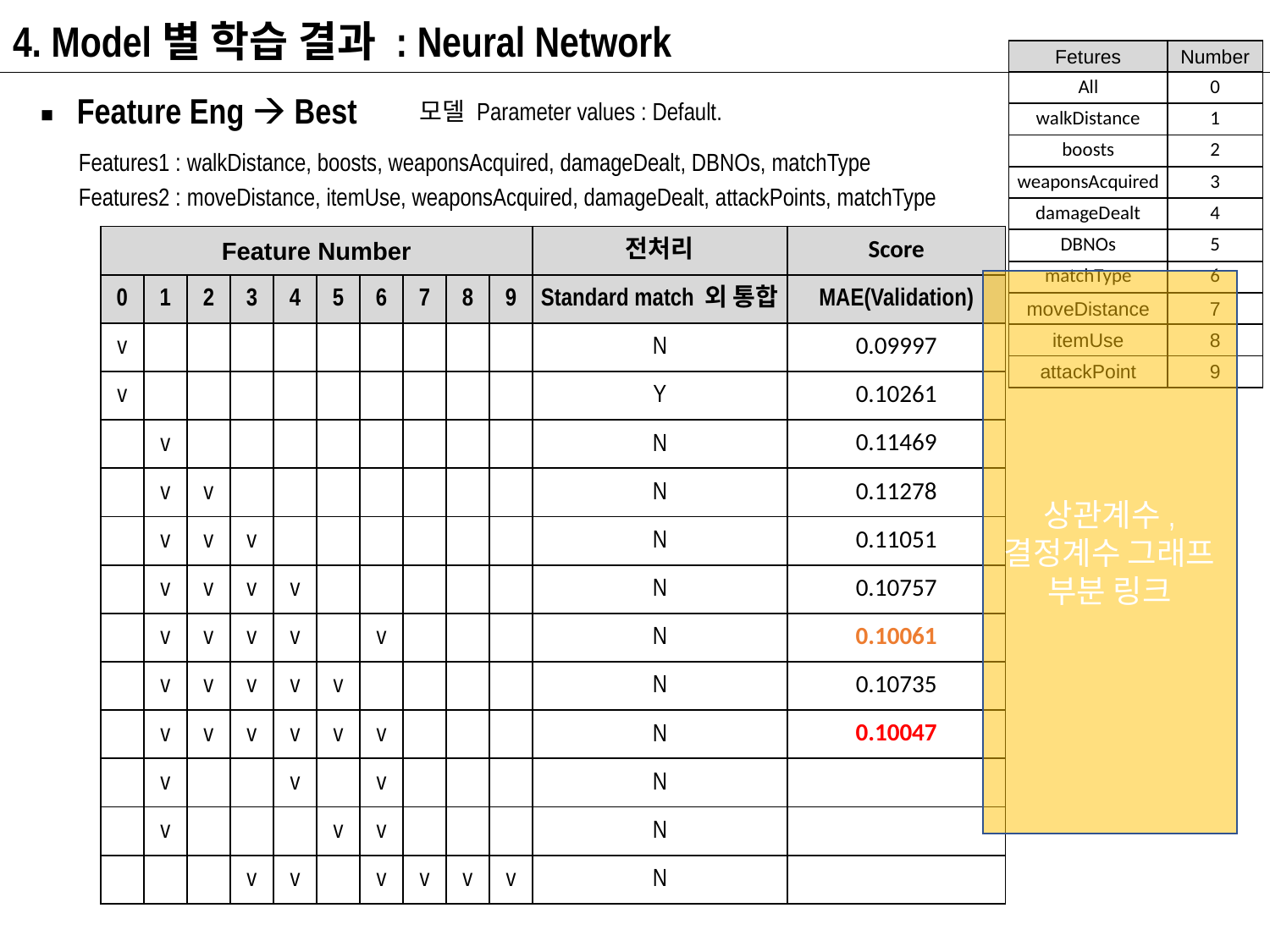

4. Model별 학습 결과 : Neural Network
| Fetures | Number |
| --- | --- |
| All | 0 |
| walkDistance | 1 |
| boosts | 2 |
| weaponsAcquired | 3 |
| damageDealt | 4 |
| DBNOs | 5 |
| matchType | 6 |
| moveDistance | 7 |
| itemUse | 8 |
| attackPoint | 9 |
Feature Eng 🡪 Best
모델 Parameter values : Default.
Features1 : walkDistance, boosts, weaponsAcquired, damageDealt, DBNOs, matchType
Features2 : moveDistance, itemUse, weaponsAcquired, damageDealt, attackPoints, matchType
| Feature Number |  |  |  |  |  |  |  |  |  | 전처리 | Score |
| --- | --- | --- | --- | --- | --- | --- | --- | --- | --- | --- | --- |
| 0 | 1 | 2 | 3 | 4 | 5 | 6 | 7 | 8 | 9 | Standard match 외 통합 | MAE(Validation) |
| v |  |  |  |  |  |  |  |  |  | N | 0.09997 |
| v |  |  |  |  |  |  |  |  |  | Y | 0.10261 |
|  | v |  |  |  |  |  |  |  |  | N | 0.11469 |
|  | v | v |  |  |  |  |  |  |  | N | 0.11278 |
|  | v | v | v |  |  |  |  |  |  | N | 0.11051 |
|  | v | v | v | v |  |  |  |  |  | N | 0.10757 |
|  | v | v | v | v |  | v |  |  |  | N | 0.10061 |
|  | v | v | v | v | v |  |  |  |  | N | 0.10735 |
|  | v | v | v | v | v | v |  |  |  | N | 0.10047 |
|  | v |  |  | v |  | v |  |  |  | N |  |
|  | v |  |  |  | v | v |  |  |  | N |  |
|  |  |  | v | v |  | v | v | v | v | N |  |
상관계수, 결정계수 그래프 부분 링크